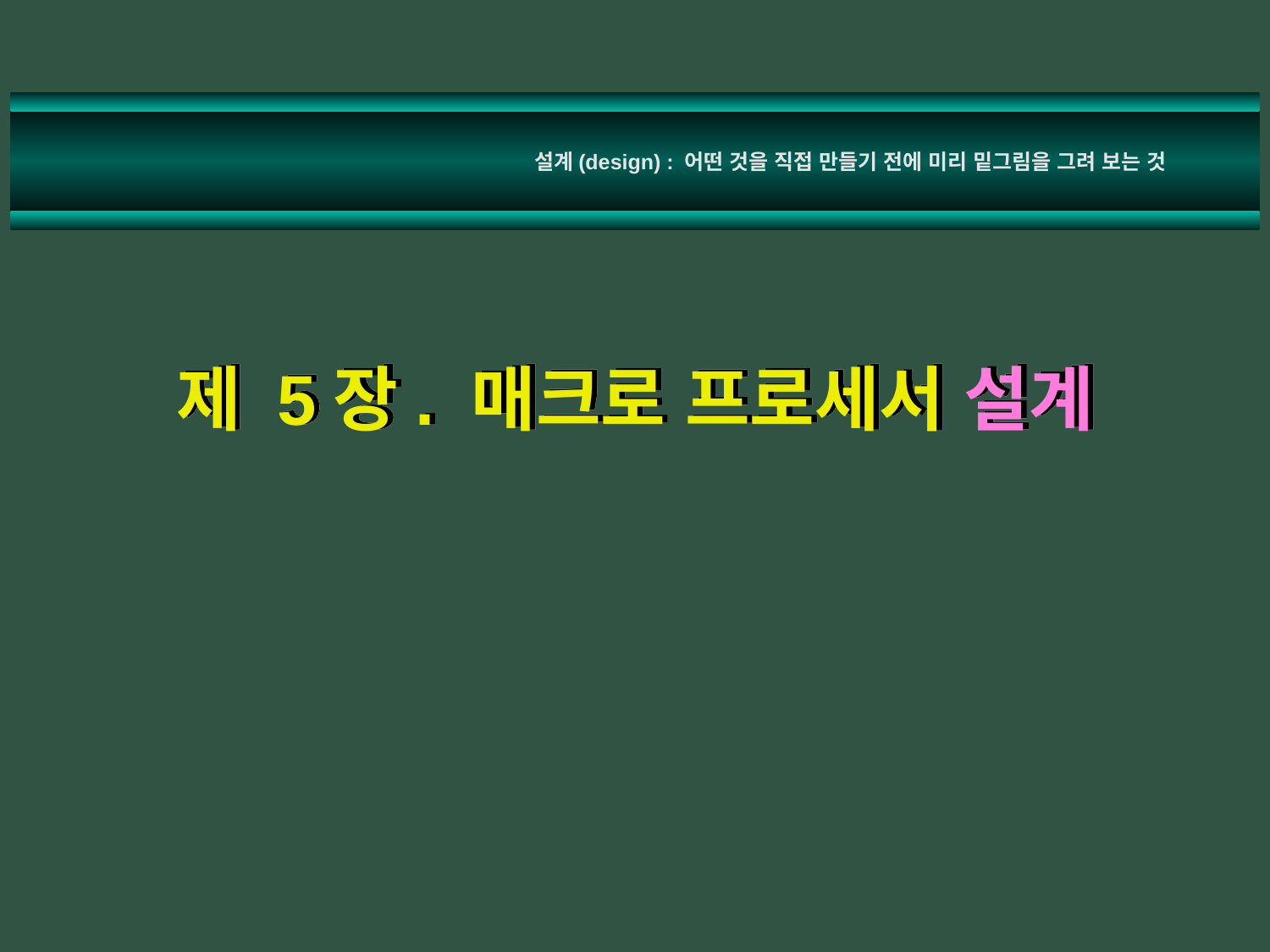

설계(design) : 어떤 것을 직접 만들기 전에 미리 밑그림을 그려 보는 것
# 제 5장. 매크로 프로세서 설계